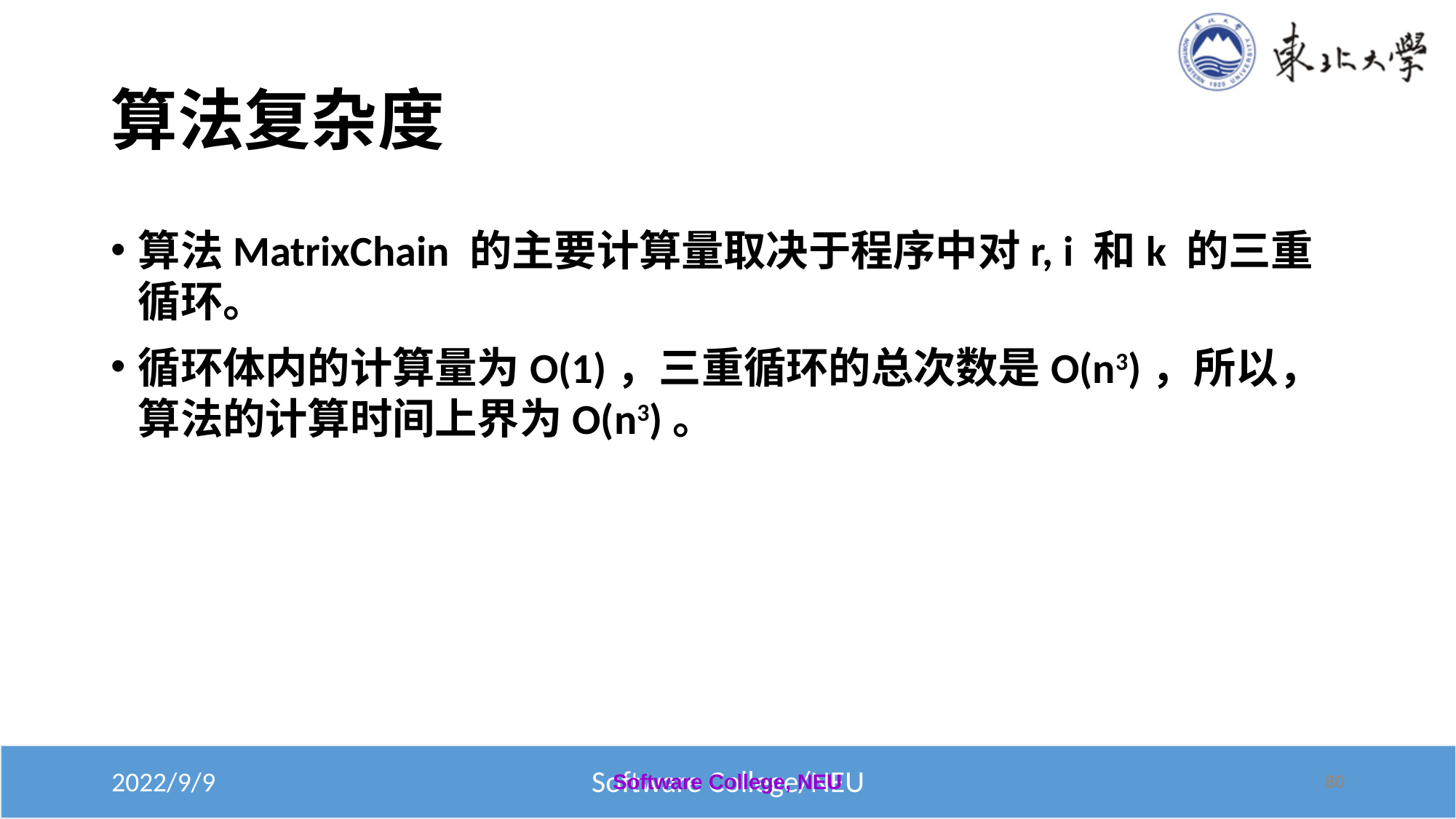

# 算法复杂度
算法MatrixChain 的主要计算量取决于程序中对r, i 和k 的三重循环。
循环体内的计算量为O(1)，三重循环的总次数是O(n3)，所以，算法的计算时间上界为O(n3)。

Software College, NEU
80